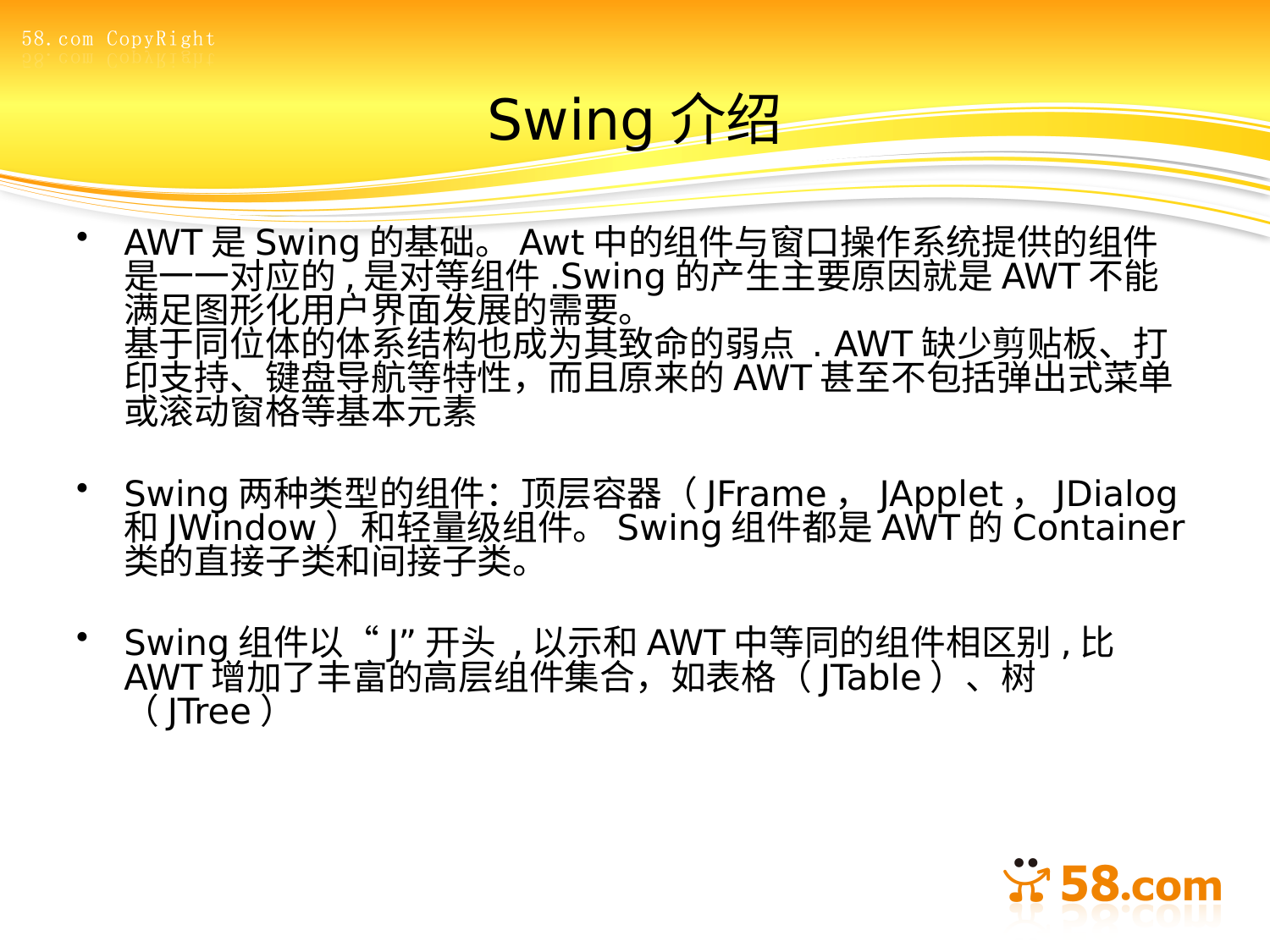

# Swing介绍
AWT是Swing的基础。Awt中的组件与窗口操作系统提供的组件是一一对应的,是对等组件.Swing的产生主要原因就是AWT不能满足图形化用户界面发展的需要。
基于同位体的体系结构也成为其致命的弱点 . AWT缺少剪贴板、打印支持、键盘导航等特性，而且原来的AWT甚至不包括弹出式菜单或滚动窗格等基本元素

Swing两种类型的组件：顶层容器（JFrame，JApplet，JDialog和JWindow）和轻量级组件。Swing组件都是AWT的Container类的直接子类和间接子类。

Swing组件以“J”开头 ,以示和AWT中等同的组件相区别,比AWT增加了丰富的高层组件集合，如表格（JTable）、树（JTree）